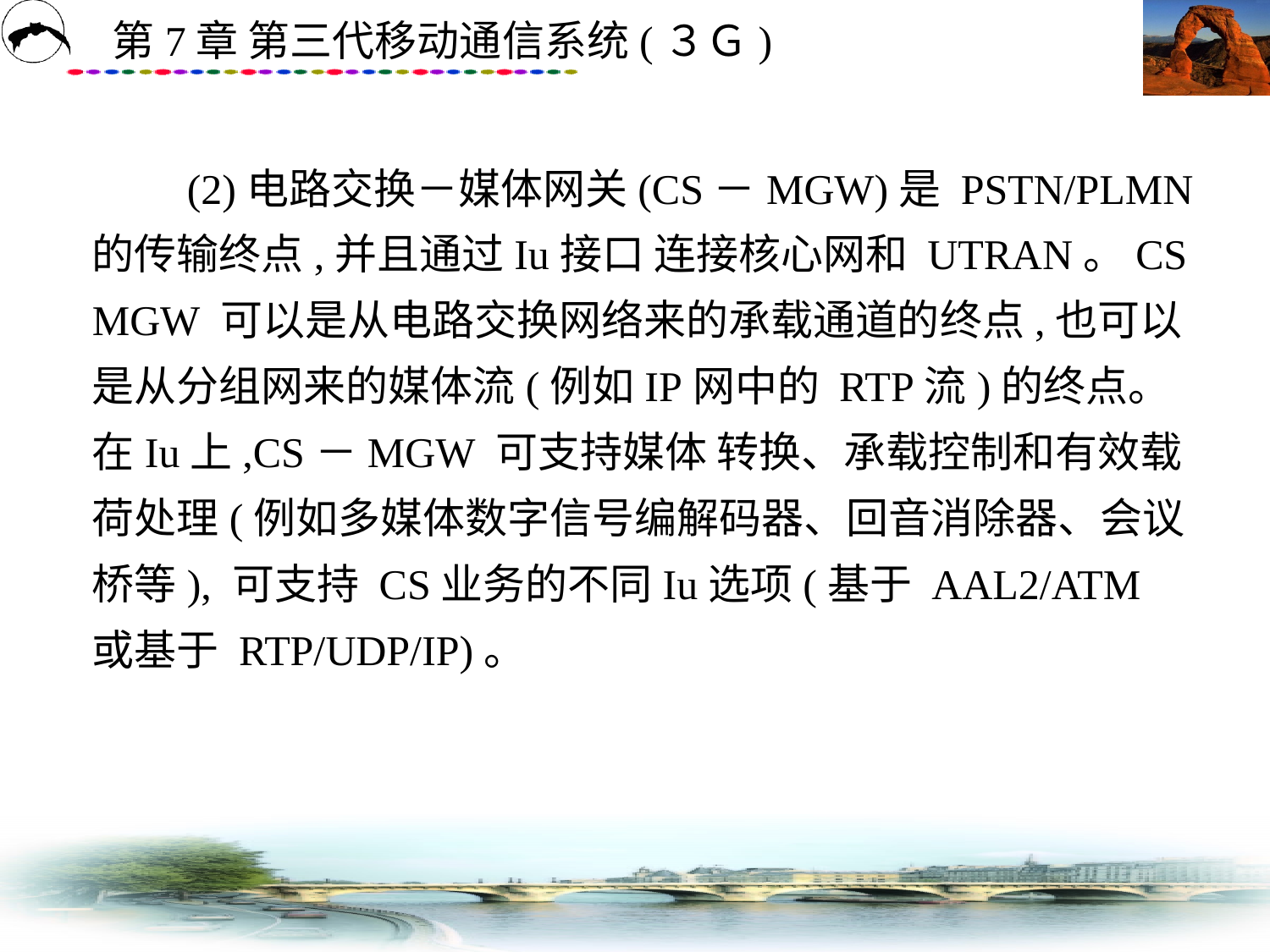

# (2)电路交换－媒体网关(CS－MGW)是 PSTN/PLMN 的传输终点,并且通过Iu接口 连接核心网和 UTRAN。CS MGW 可以是从电路交换网络来的承载通道的终点,也可以 是从分组网来的媒体流(例如IP网中的 RTP流)的终点。在Iu上,CS－MGW 可支持媒体 转换、承载控制和有效载荷处理(例如多媒体数字信号编解码器、回音消除器、会议桥等), 可支持 CS业务的不同Iu选项(基于 AAL2/ATM 或基于 RTP/UDP/IP)。